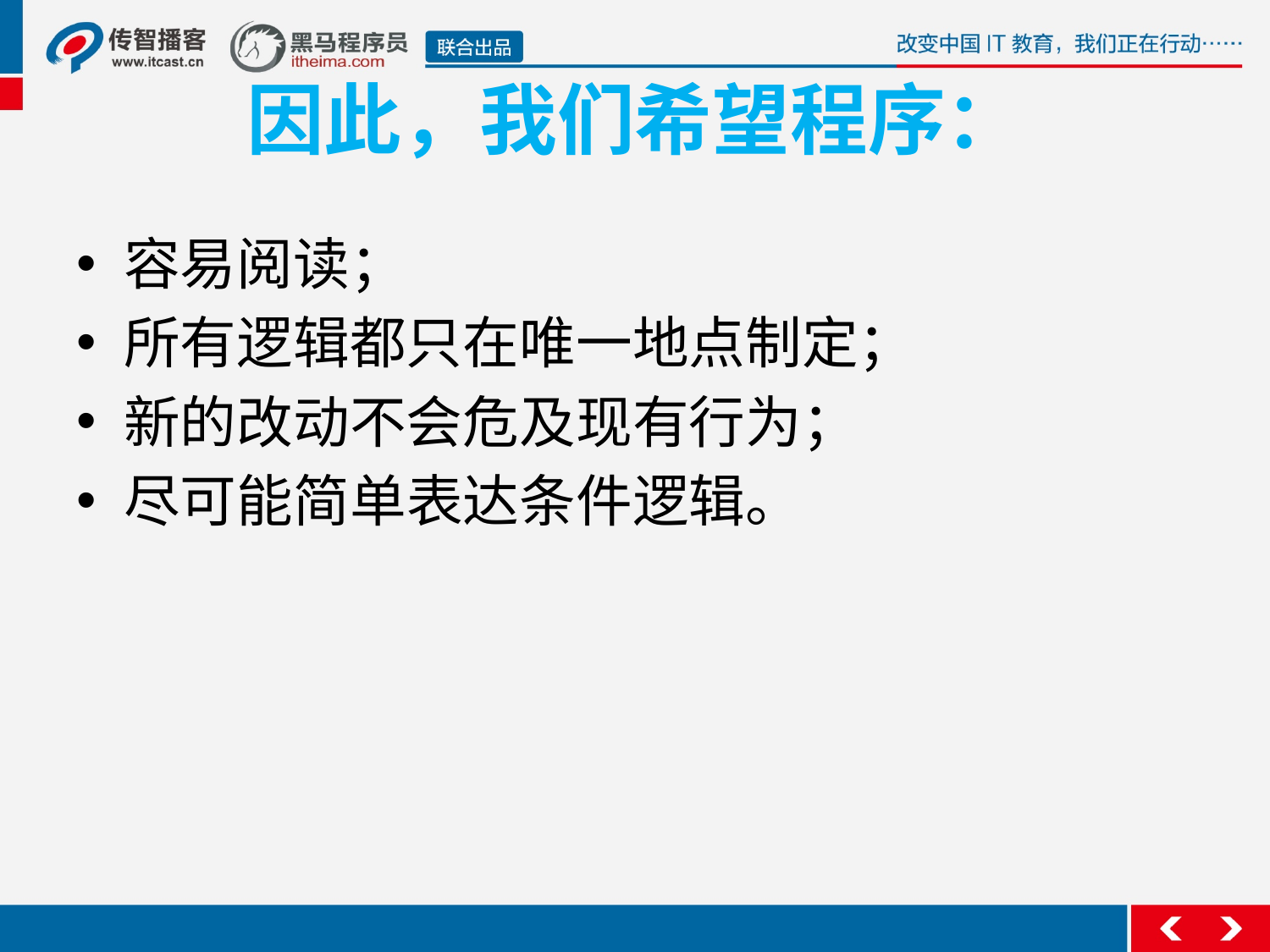

# 因此，我们希望程序：
容易阅读；
所有逻辑都只在唯一地点制定；
新的改动不会危及现有行为；
尽可能简单表达条件逻辑。